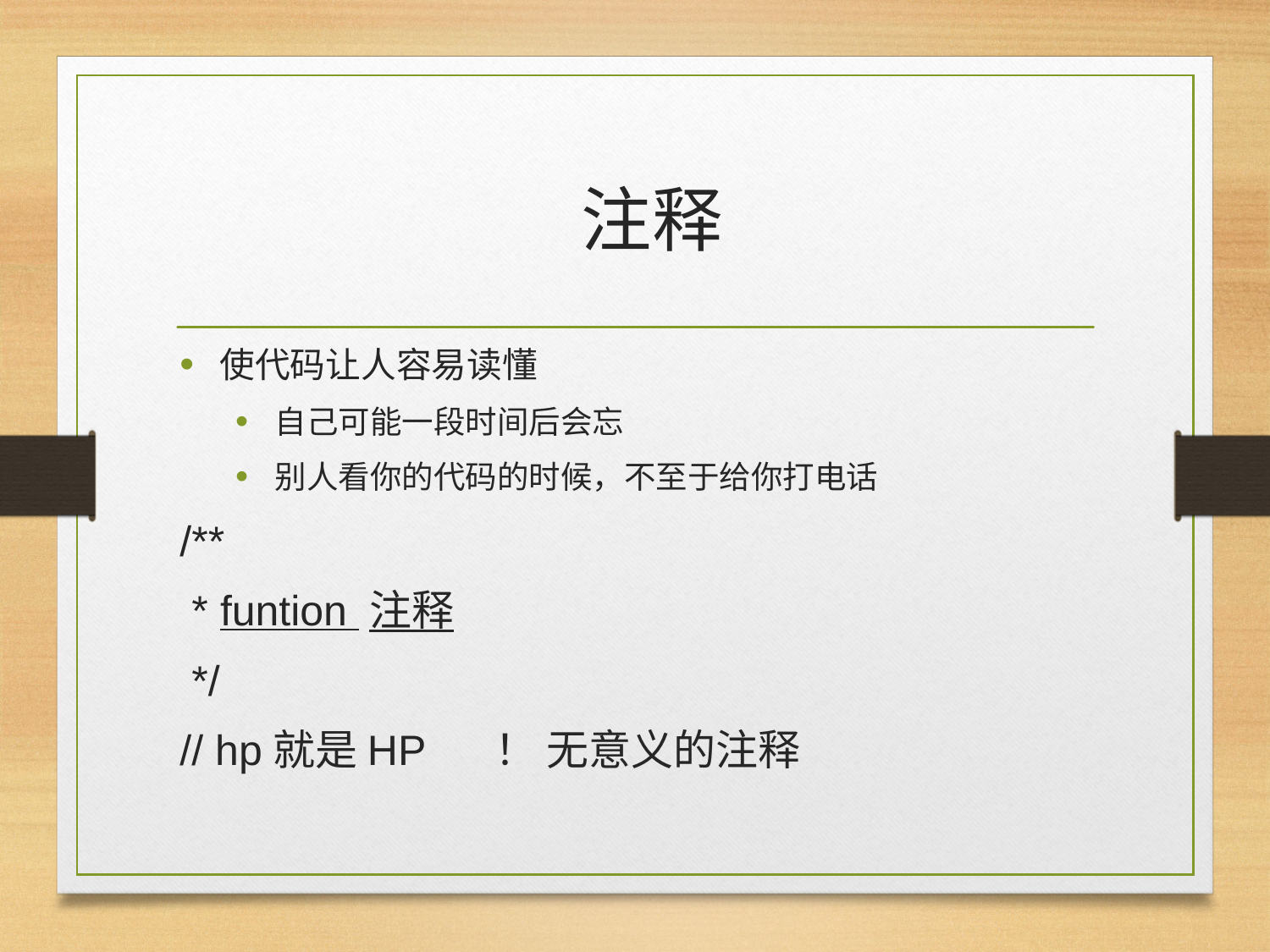

# 注释
使代码让人容易读懂
自己可能一段时间后会忘
别人看你的代码的时候，不至于给你打电话
/**
 * funtion 注释
 */
// hp就是HP     ！ 无意义的注释